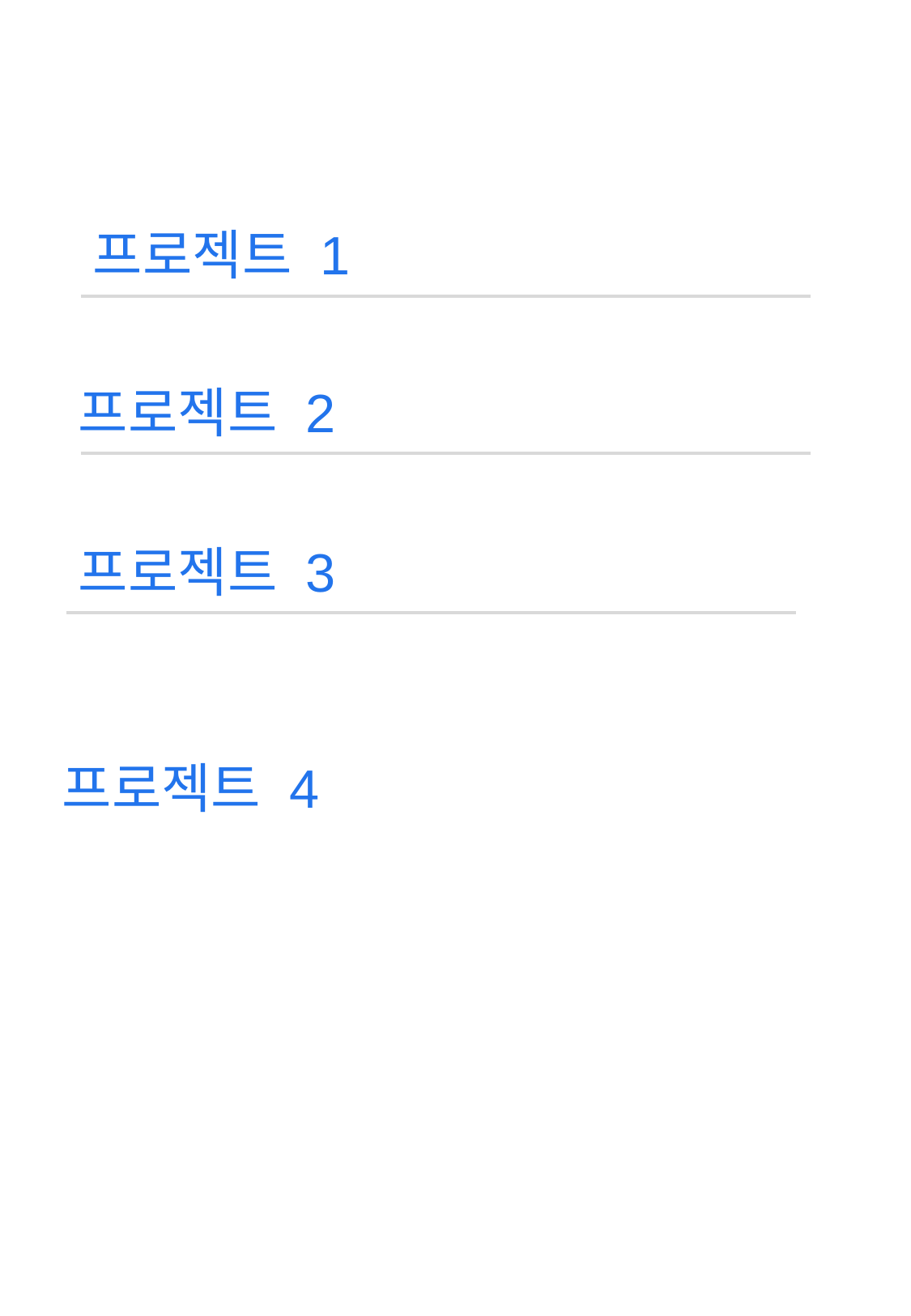

프로젝트 1
프로젝트 2
프로젝트 3
프로젝트 4